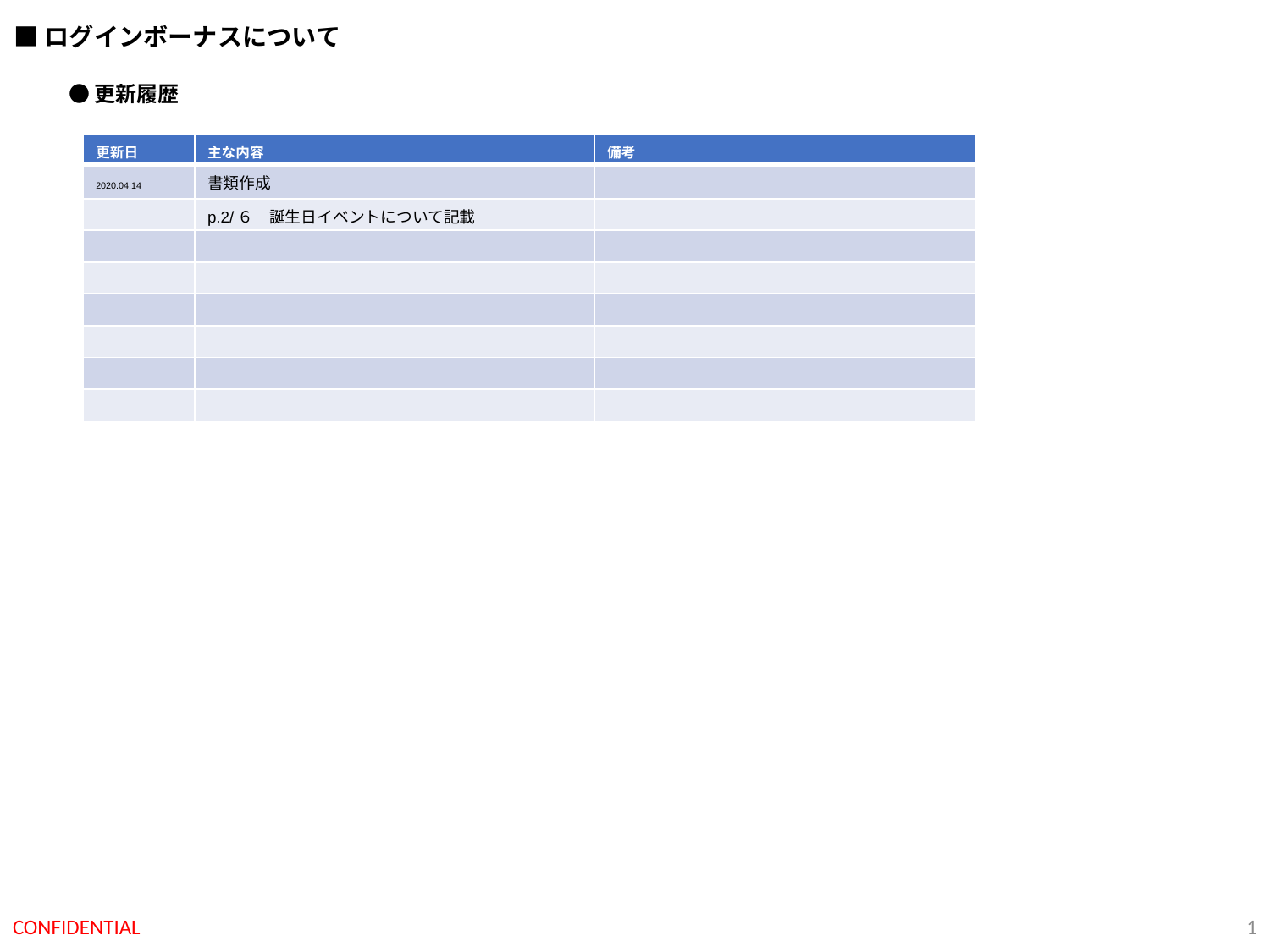

■ログインボーナスについて
●更新履歴
| 更新日 | 主な内容 | 備考 |
| --- | --- | --- |
| 2020.04.14 | 書類作成 |  |
|  | p.2/６　誕生日イベントについて記載 |  |
|  |  |  |
|  |  |  |
|  |  |  |
|  |  |  |
|  |  |  |
|  |  |  |
1
CONFIDENTIAL